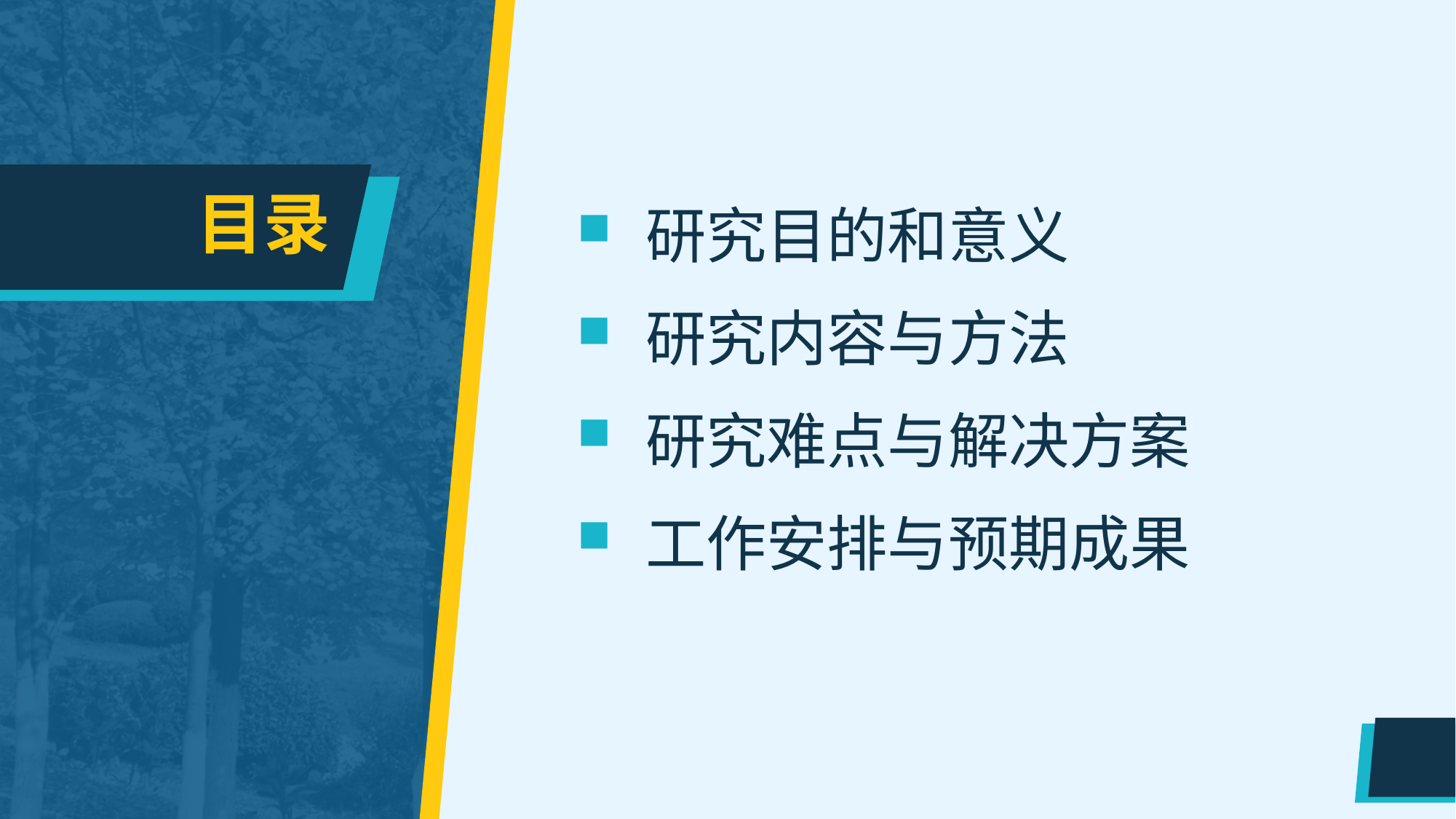

# 目录
研究目的和意义
研究内容与方法
研究难点与解决方案
工作安排与预期成果
2